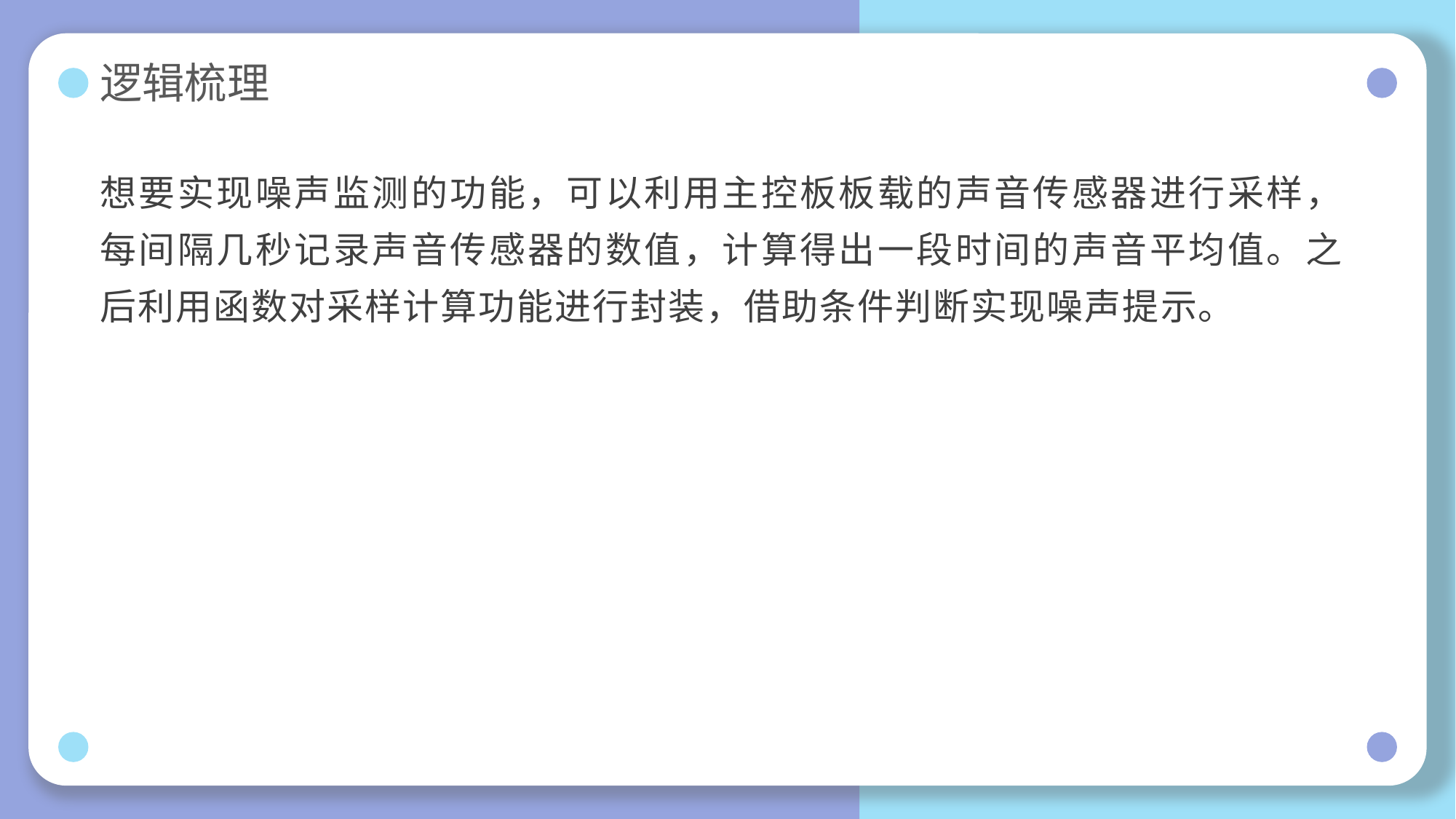

# 逻辑梳理
想要实现噪声监测的功能，可以利用主控板板载的声音传感器进行采样，每间隔几秒记录声音传感器的数值，计算得出一段时间的声音平均值。之后利用函数对采样计算功能进行封装，借助条件判断实现噪声提示。